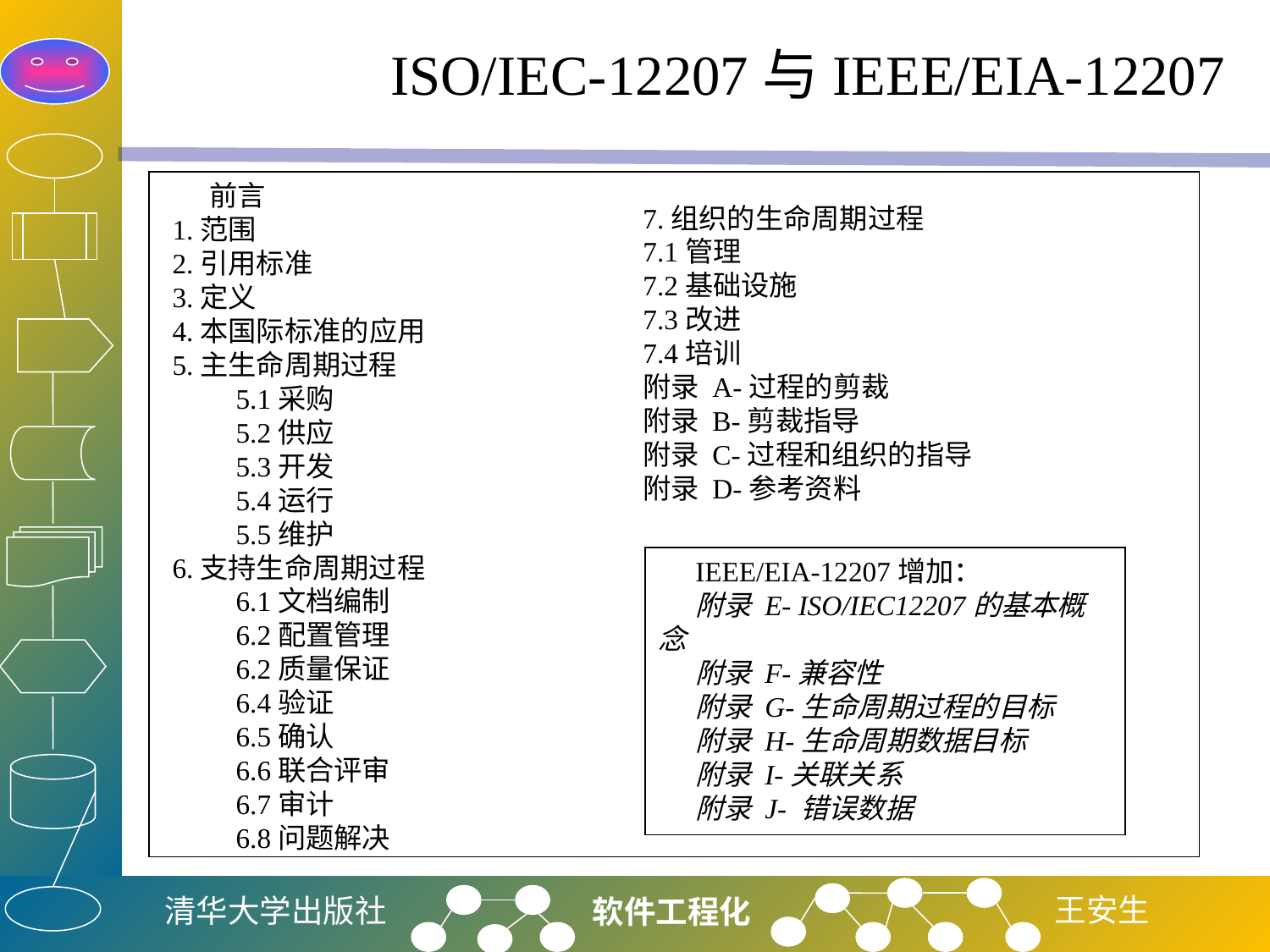

# ISO/IEC-12207与IEEE/EIA-12207

前言
1.范围
2.引用标准
3.定义
4.本国际标准的应用
5.主生命周期过程
5.1采购
5.2供应
5.3开发
5.4运行
5.5维护
6.支持生命周期过程
6.1文档编制
6.2配置管理
6.2质量保证
6.4验证
6.5确认
6.6联合评审
6.7审计
6.8问题解决
7.组织的生命周期过程
7.1管理
7.2基础设施
7.3改进
7.4培训
附录 A-过程的剪裁
附录 B-剪裁指导
附录 C-过程和组织的指导
附录 D-参考资料

IEEE/EIA-12207增加：
附录 E- ISO/IEC12207的基本概念
附录 F-兼容性
附录 G-生命周期过程的目标
附录 H-生命周期数据目标
附录 I-关联关系
附录 J- 错误数据